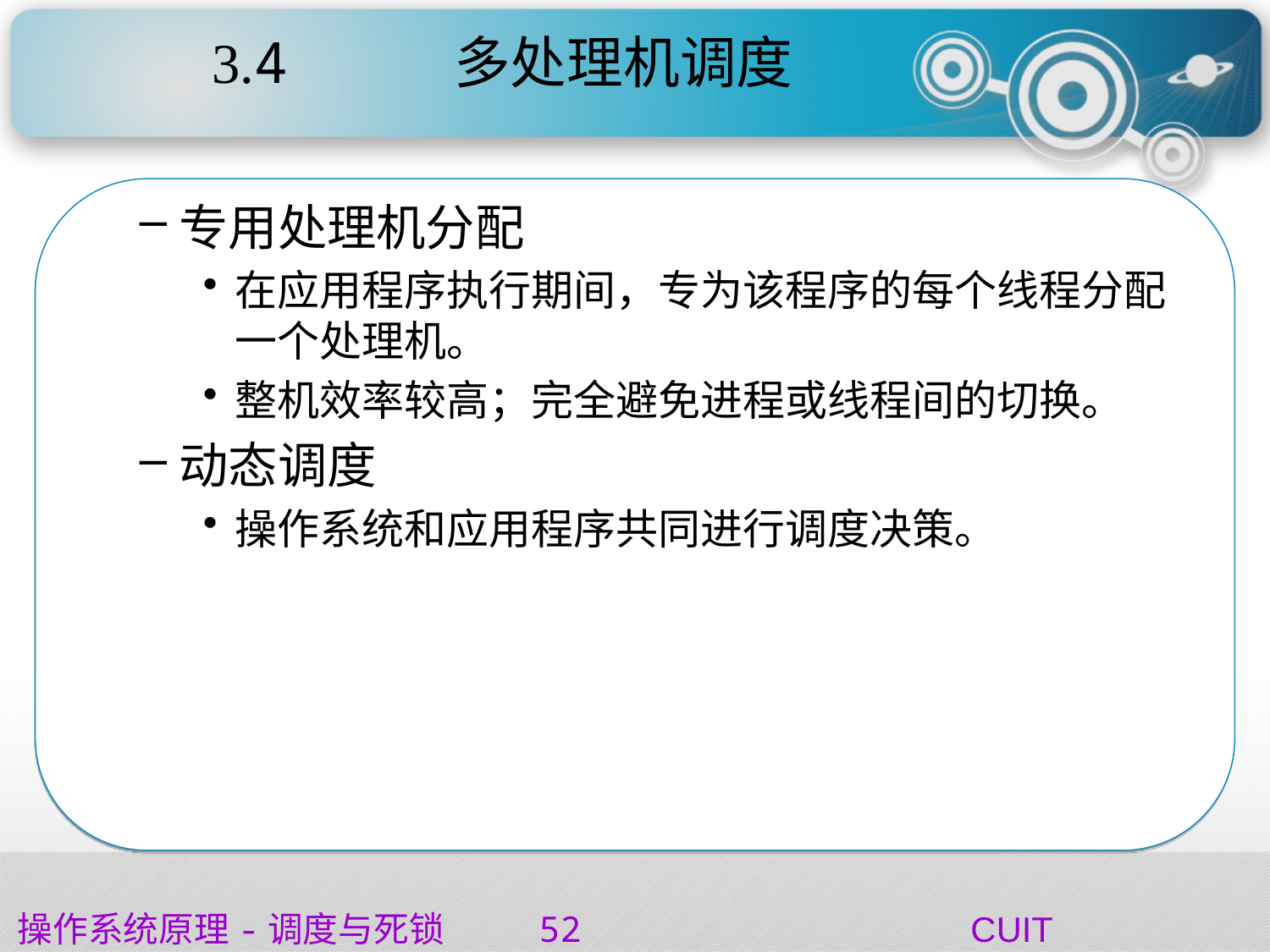

# 3.4	   多处理机调度
专用处理机分配
在应用程序执行期间，专为该程序的每个线程分配一个处理机。
整机效率较高；完全避免进程或线程间的切换。
动态调度
操作系统和应用程序共同进行调度决策。